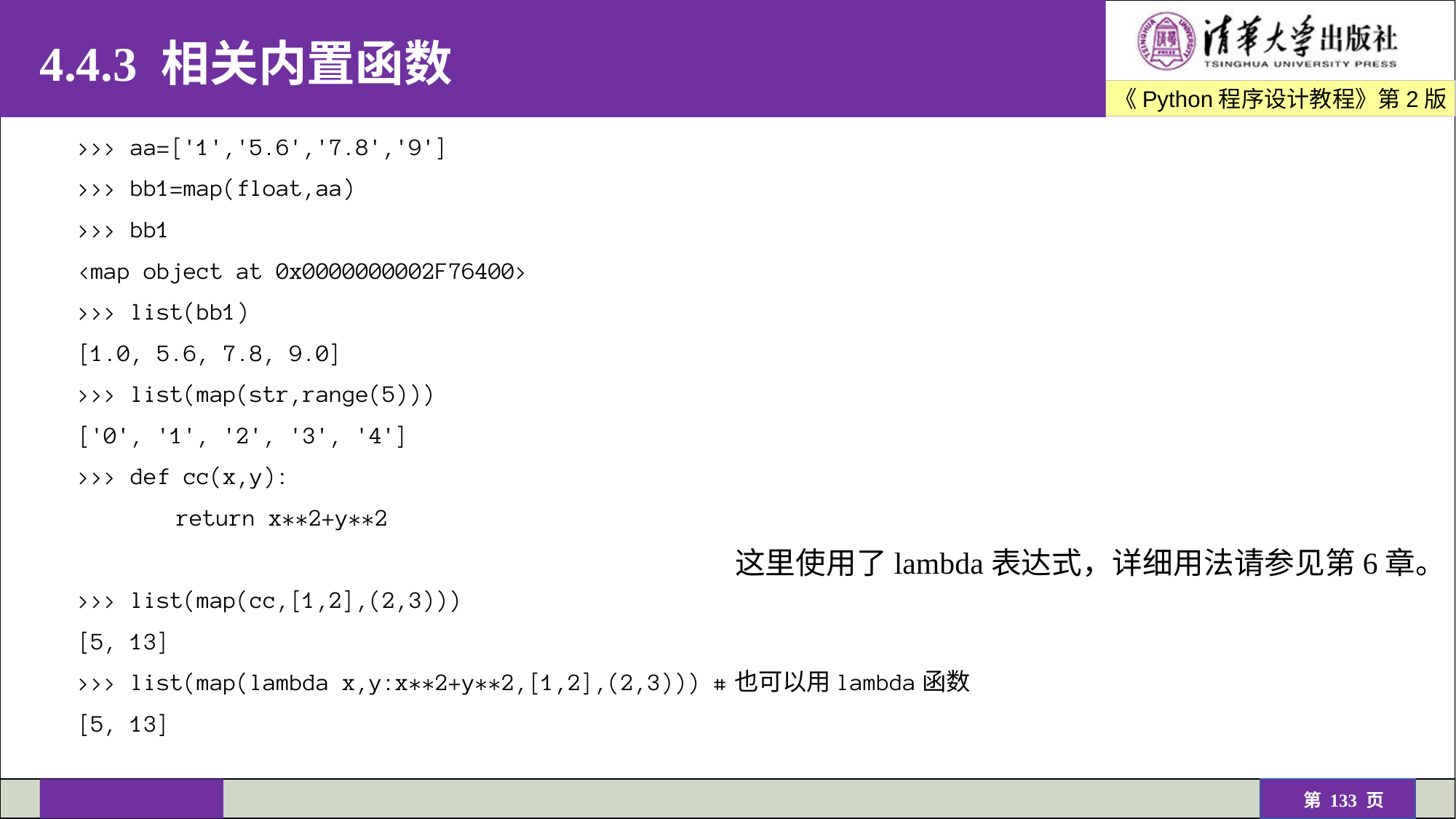

# 4.4.3 相关内置函数
>>> aa=['1','5.6','7.8','9']
>>> bb1=map(float,aa)
>>> bb1
<map object at 0x0000000002F76400>
>>> list(bb1)
[1.0, 5.6, 7.8, 9.0]
>>> list(map(str,range(5)))
['0', '1', '2', '3', '4']
>>> def cc(x,y):
   return x**2+y**2

>>> list(map(cc,[1,2],(2,3)))
[5, 13]
>>> list(map(lambda x,y:x**2+y**2,[1,2],(2,3))) #也可以用lambda函数
[5, 13]
这里使用了lambda表达式，详细用法请参见第6章。